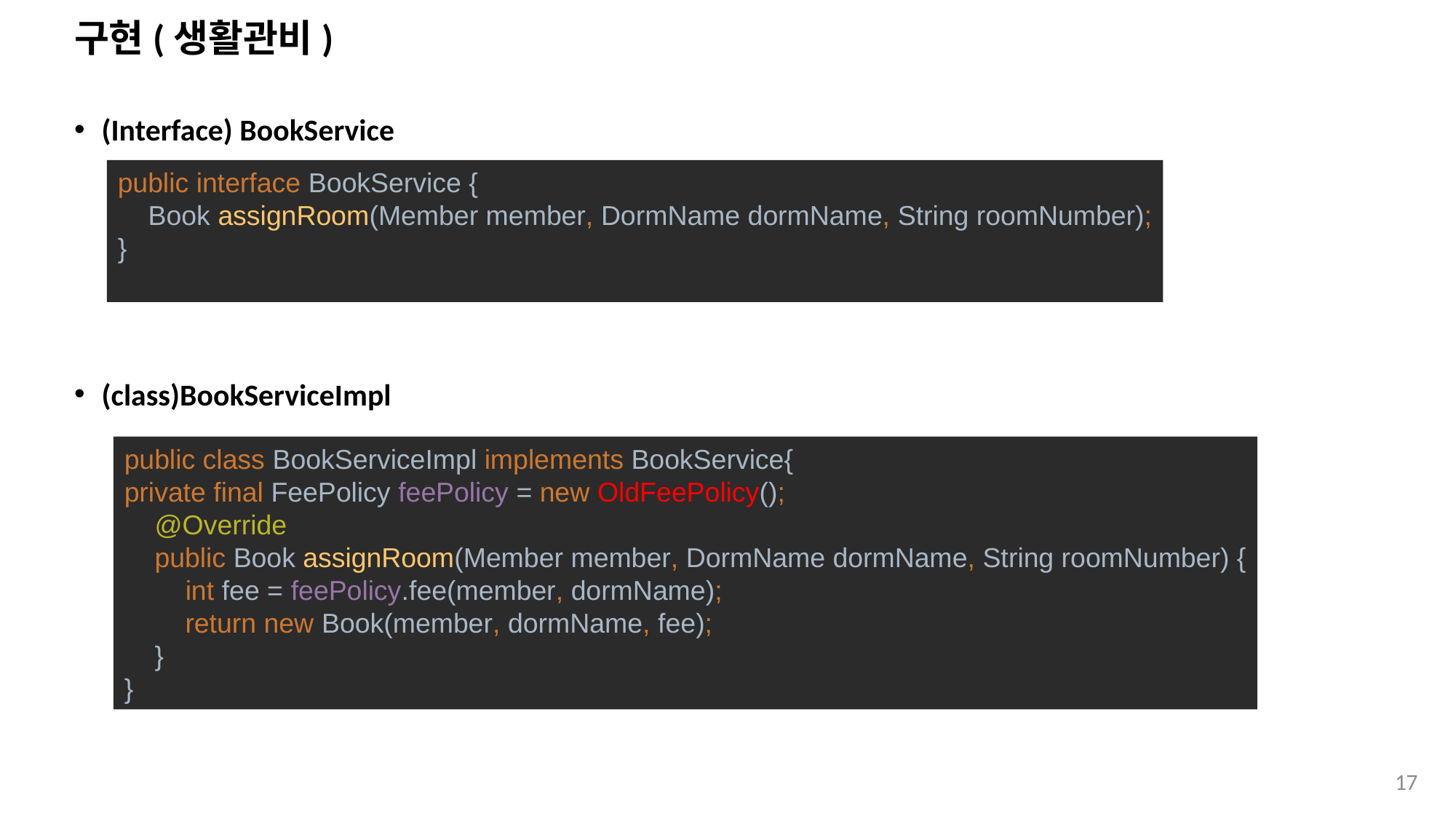

# 구현(생활관비)
(Interface) BookService

(class)BookServiceImpl
public interface BookService {
    Book assignRoom(Member member, DormName dormName, String roomNumber);
}
public class BookServiceImpl implements BookService{
private final FeePolicy feePolicy = new OldFeePolicy();
    @Override
    public Book assignRoom(Member member, DormName dormName, String roomNumber) {
        int fee = feePolicy.fee(member, dormName);
        return new Book(member, dormName, fee);
    }
}
17